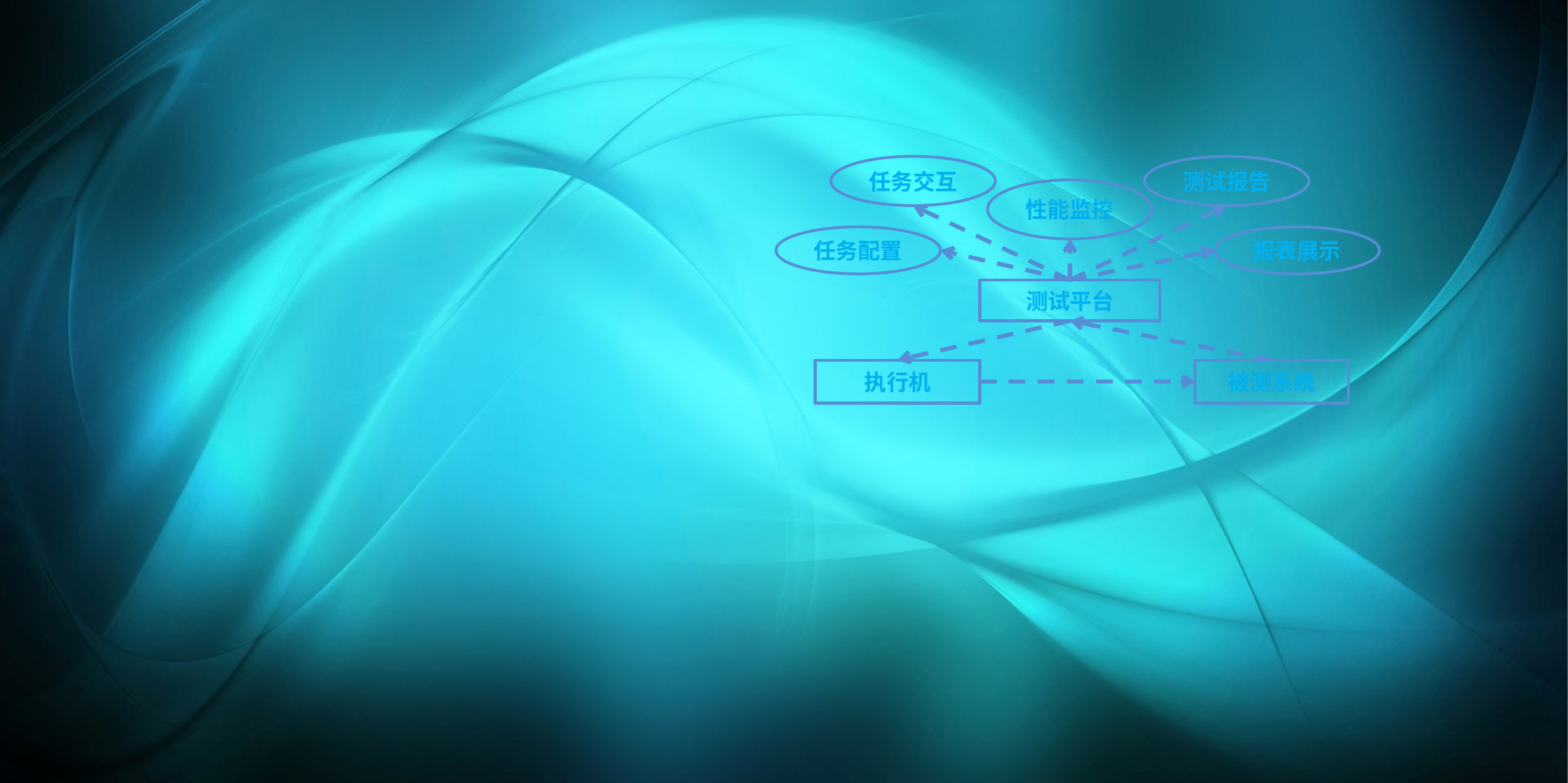

任务交互
测试报告
性能监控
报表展示
任务配置
测试平台
执行机
被测系统